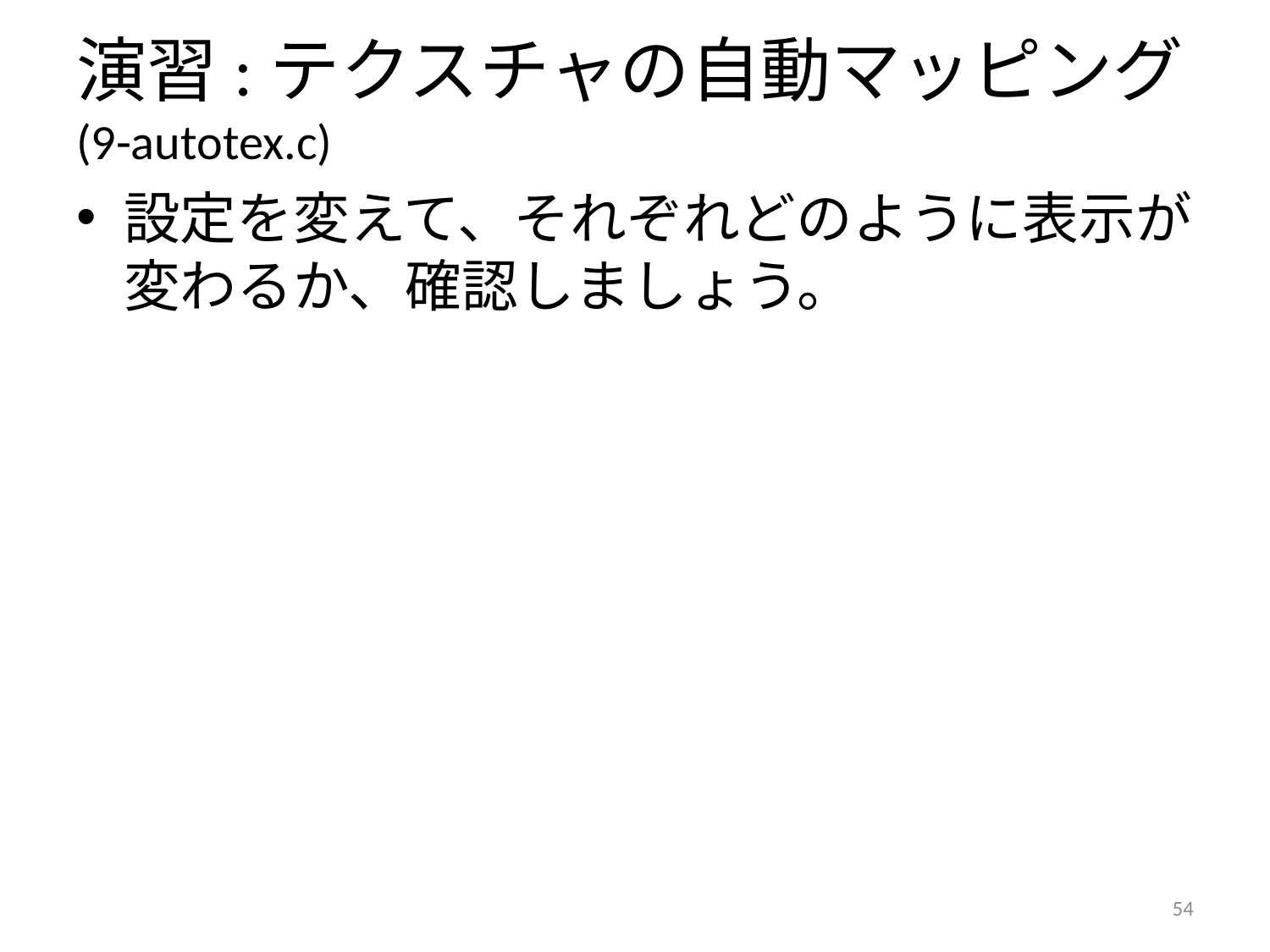

# 演習:テクスチャの自動マッピング (9-autotex.c)
設定を変えて、それぞれどのように表示が変わるか、確認しましょう。
54